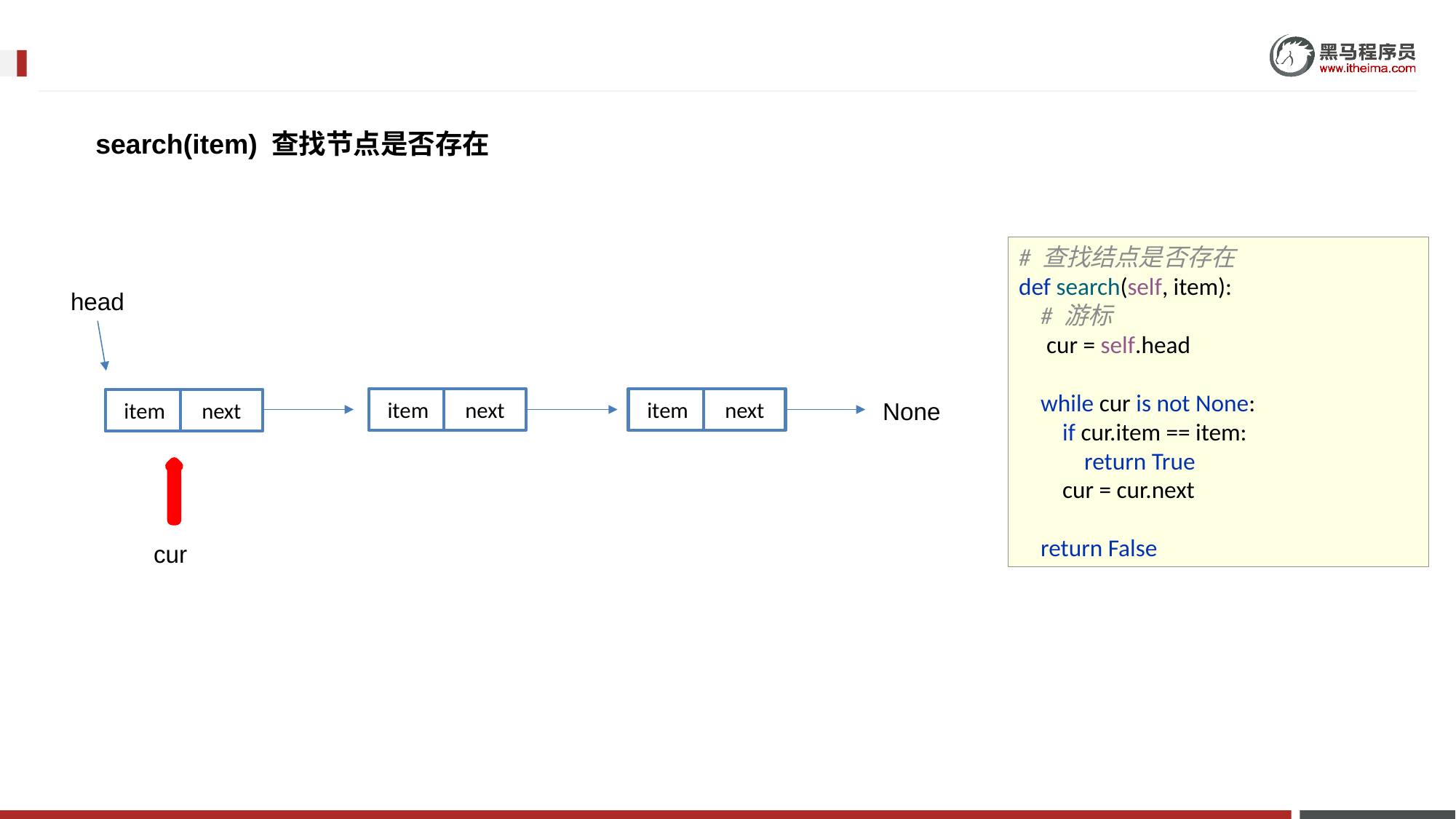

search(item) 查找节点是否存在
# 查找结点是否存在 def search(self, item): # 游标 cur = self.head while cur is not None: if cur.item == item: return True cur = cur.next return False
head
next
next
item
item
next
item
None

cur